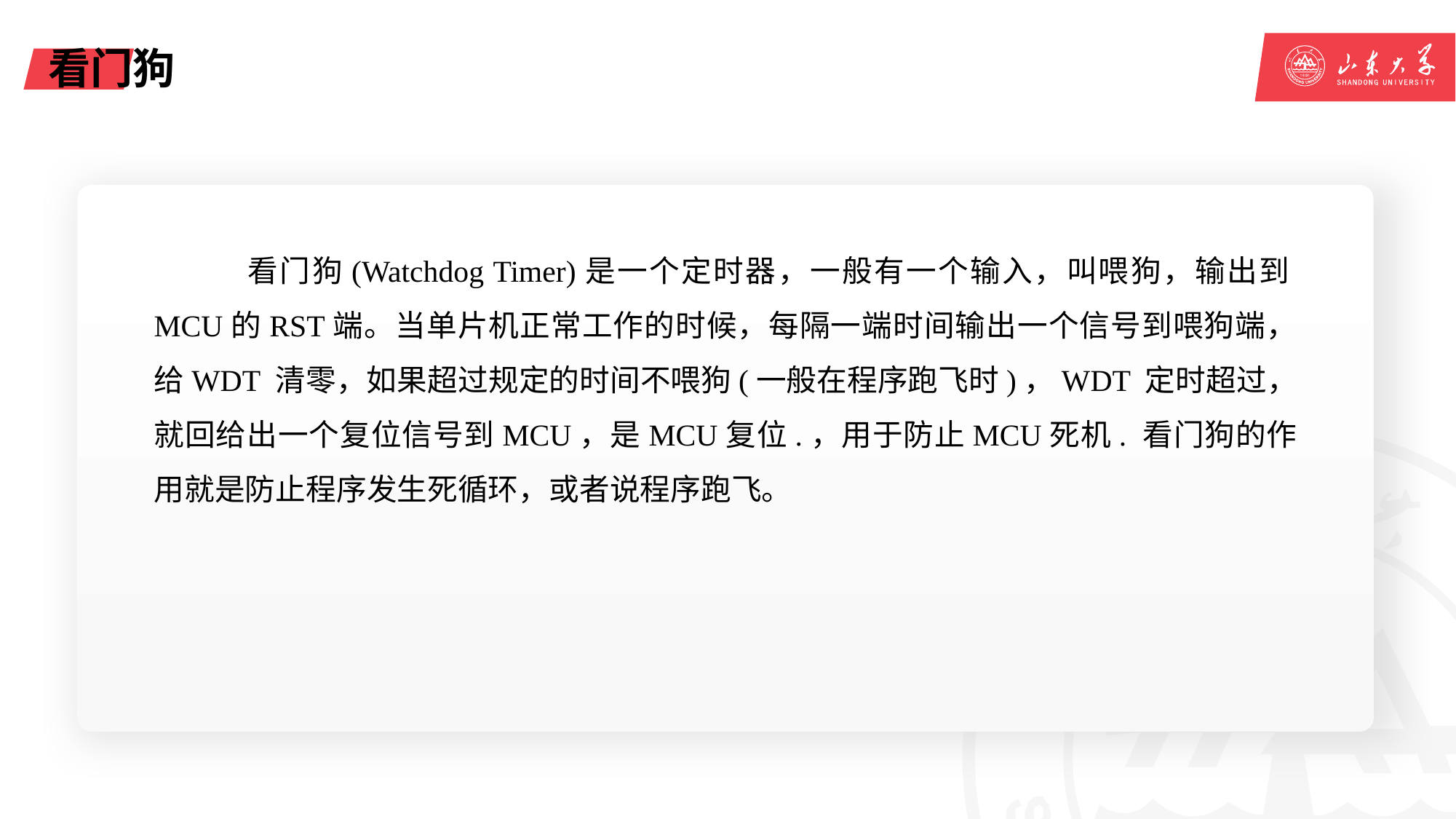

# 看门狗

          看门狗(Watchdog Timer)是一个定时器，一般有一个输入，叫喂狗，输出到MCU的RST端。当单片机正常工作的时候，每隔一端时间输出一个信号到喂狗端，给WDT 清零，如果超过规定的时间不喂狗(一般在程序跑飞时)，WDT 定时超过，就回给出一个复位信号到MCU，是MCU复位.，用于防止MCU死机. 看门狗的作用就是防止程序发生死循环，或者说程序跑飞。